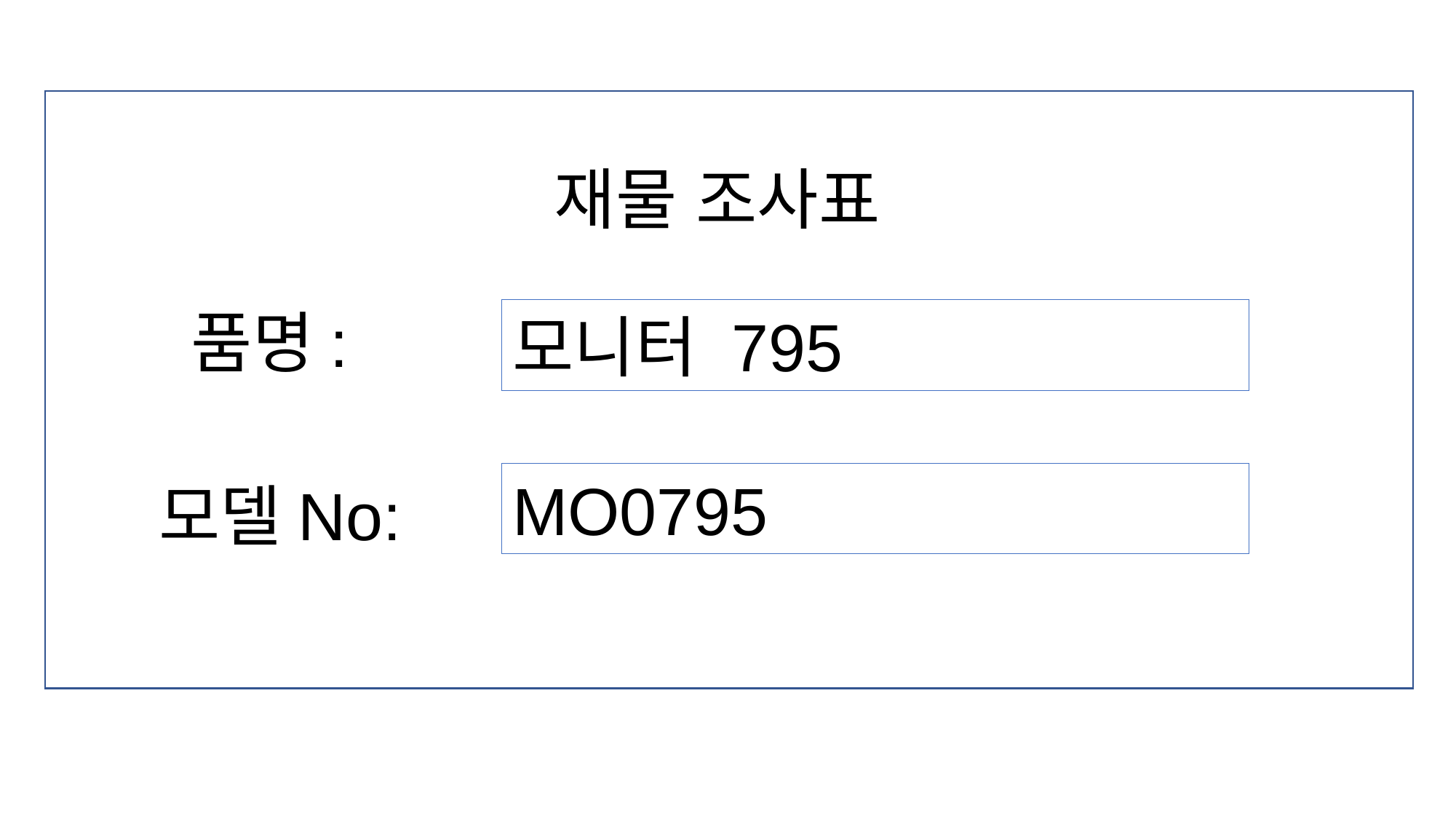

재물 조사표
품명:
모니터 795
MO0795
모델No: